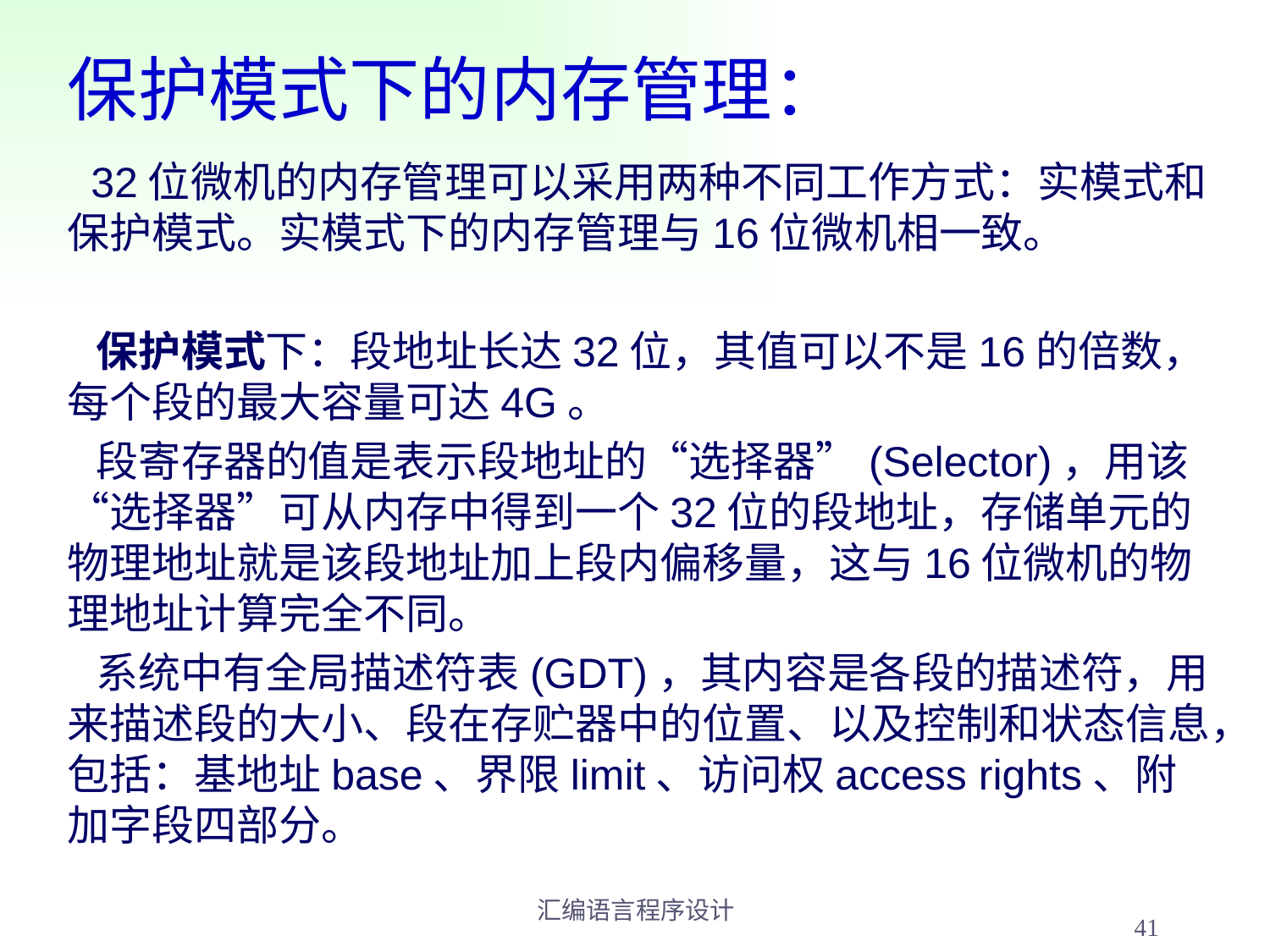

# 保护模式下的内存管理：
  32位微机的内存管理可以采用两种不同工作方式：实模式和保护模式。实模式下的内存管理与16位微机相一致。

  保护模式下：段地址长达32位，其值可以不是16的倍数，每个段的最大容量可达4G。
  段寄存器的值是表示段地址的“选择器”(Selector)，用该“选择器”可从内存中得到一个32位的段地址，存储单元的物理地址就是该段地址加上段内偏移量，这与16位微机的物理地址计算完全不同。
  系统中有全局描述符表(GDT)，其内容是各段的描述符，用来描述段的大小、段在存贮器中的位置、以及控制和状态信息，包括：基地址base、界限limit、访问权access rights、附加字段四部分。
41
汇编语言程序设计